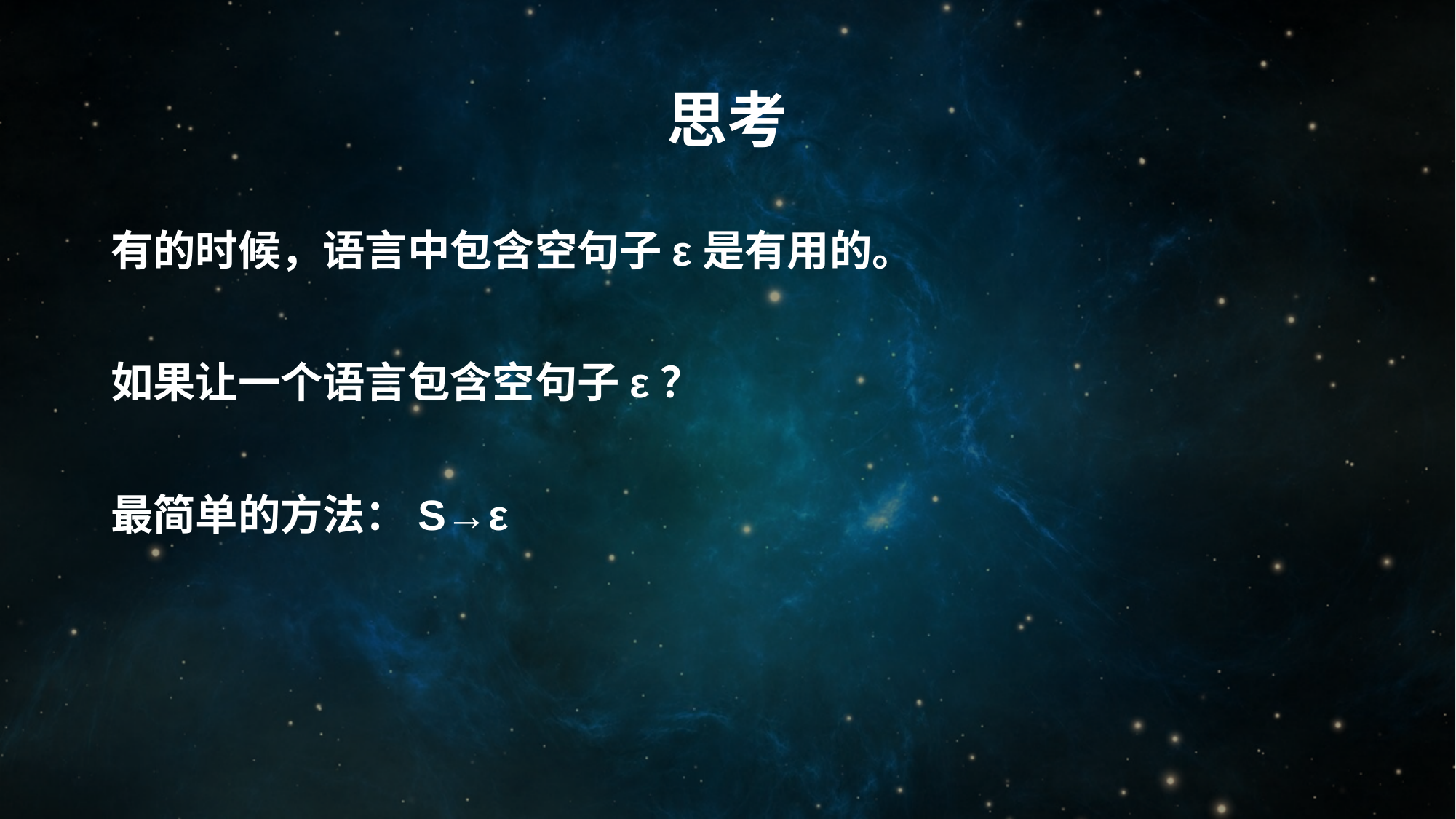

# 思考
有的时候，语言中包含空句子ε是有用的。

如果让一个语言包含空句子ε？

最简单的方法：S→ε